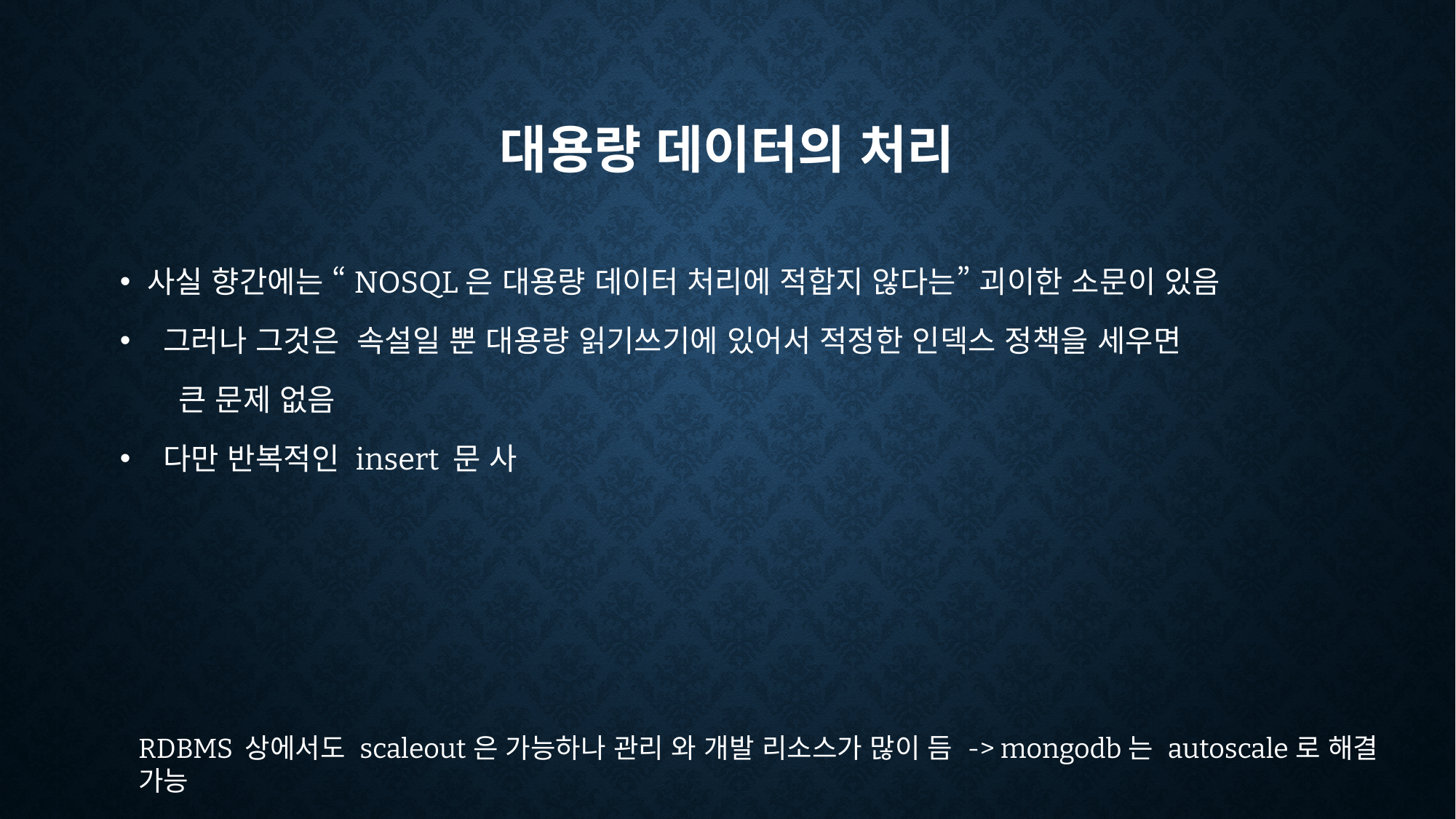

# 대용량 데이터의 처리
사실 향간에는 “NOSQL은 대용량 데이터 처리에 적합지 않다는” 괴이한 소문이 있음
 그러나 그것은  속설일 뿐 대용량 읽기쓰기에 있어서 적정한 인덱스 정책을 세우면
      큰 문제 없음
 다만 반복적인 insert 문 사
RDBMS 상에서도 scaleout은 가능하나 관리 와 개발 리소스가 많이 듬 -> mongodb는 autoscale로 해결 가능